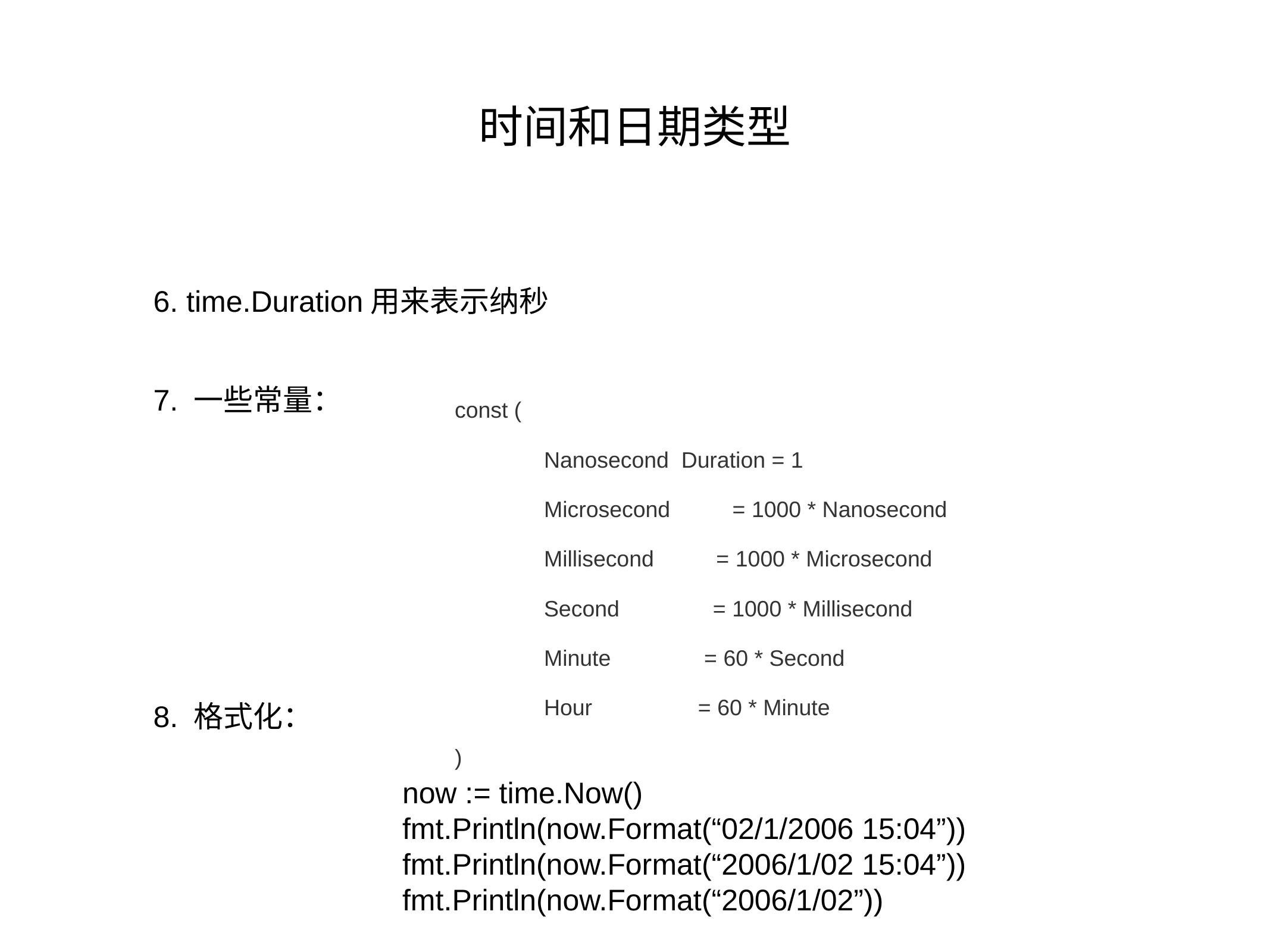

时间和日期类型
6. time.Duration用来表示纳秒
7. 一些常量：
const (
	Nanosecond  Duration = 1
	Microsecond          = 1000 * Nanosecond
	Millisecond          = 1000 * Microsecond
	Second               = 1000 * Millisecond
	Minute               = 60 * Second
	Hour                 = 60 * Minute
)
8. 格式化：
now := time.Now()
fmt.Println(now.Format(“02/1/2006 15:04”))
fmt.Println(now.Format(“2006/1/02 15:04”))
fmt.Println(now.Format(“2006/1/02”))